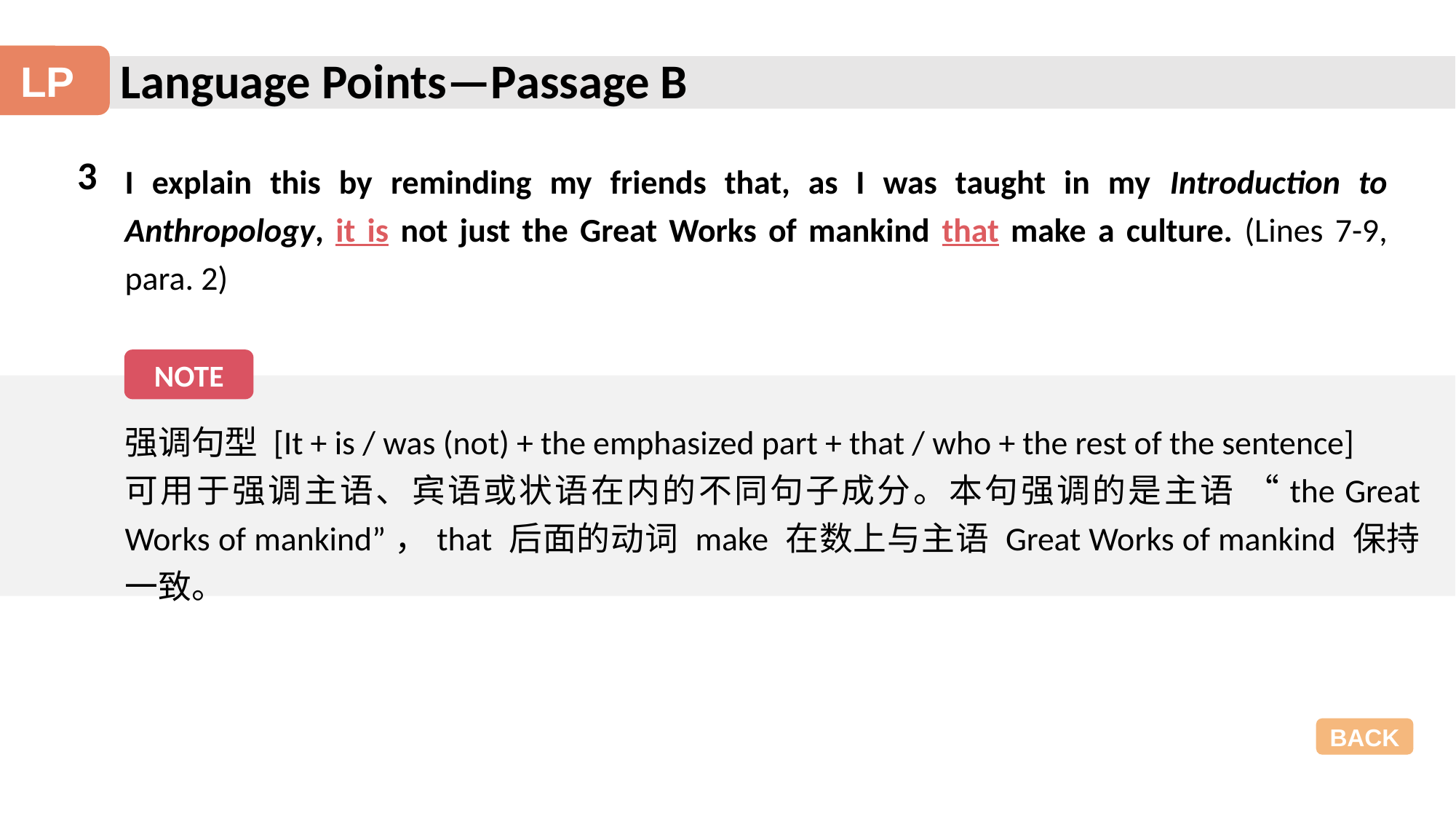

Language Points—Passage B
LP

3
I explain this by reminding my friends that, as I was taught in my Introduction to Anthropology, it is not just the Great Works of mankind that make a culture. (Lines 7-9, para. 2)
NOTE

强调句型 [It + is / was (not) + the emphasized part + that / who + the rest of the sentence]
可用于强调主语、宾语或状语在内的不同句子成分。本句强调的是主语 “the Great Works of mankind”，that 后面的动词 make 在数上与主语 Great Works of mankind 保持一致。
BACK